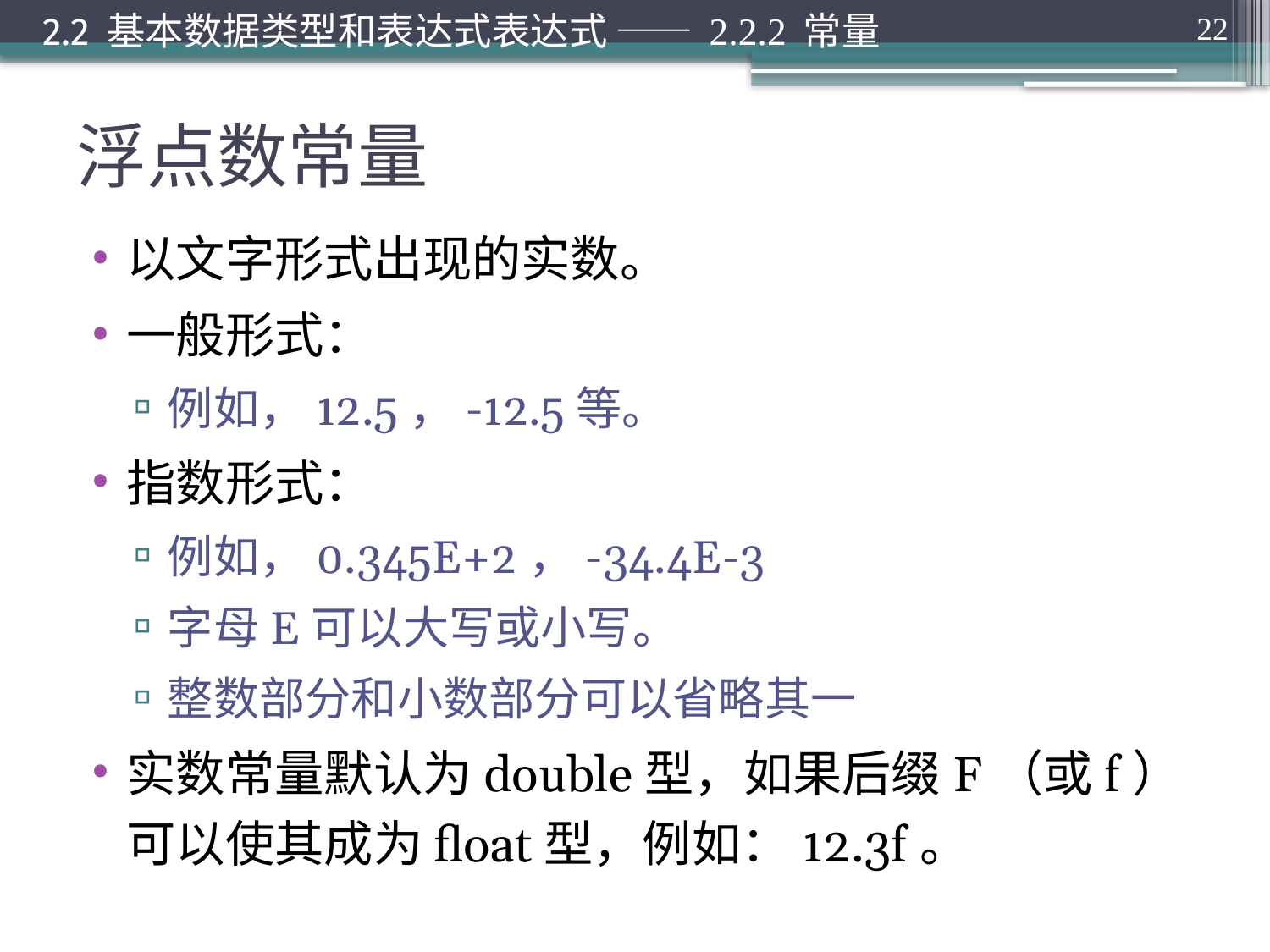

2.2 基本数据类型和表达式表达式 —— 2.2.2 常量
22
# 浮点数常量
以文字形式出现的实数。
一般形式：
例如，12.5，-12.5等。
指数形式：
例如，0.345E+2，-34.4E-3
字母E可以大写或小写。
整数部分和小数部分可以省略其一
实数常量默认为double型，如果后缀F（或f）可以使其成为float型，例如：12.3f。